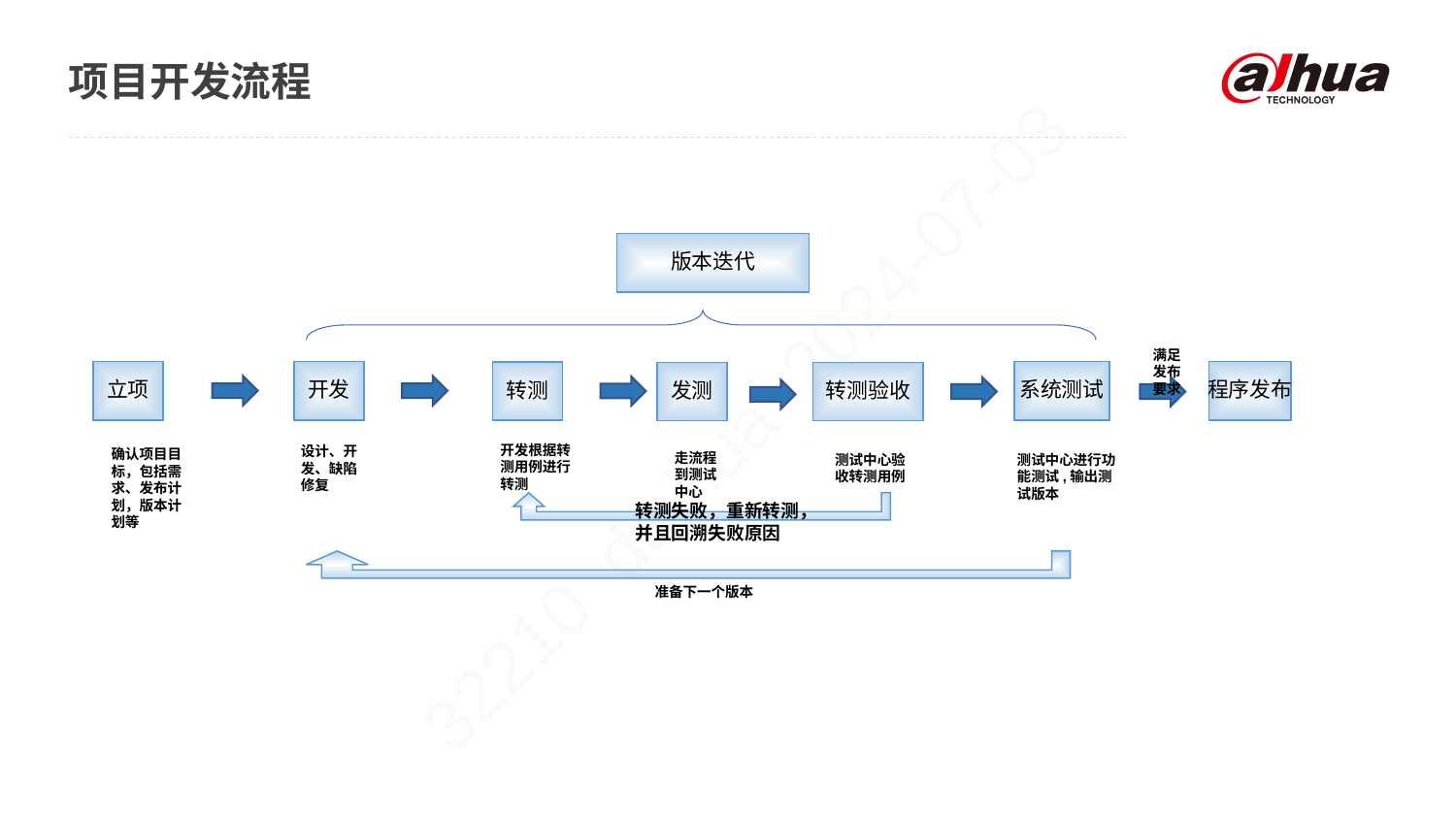

# 项目开发流程

版本迭代
满足发布要求
立项
开发
系统测试
程序发布
转测
发测
转测验收

开发根据转测用例进行转测
设计、开发、缺陷修复
确认项目目标，包括需求、发布计划，版本计划等
走流程到测试中心
测试中心验收转测用例
测试中心进行功能测试,输出测试版本

转测失败，重新转测，并且回溯失败原因

准备下一个版本